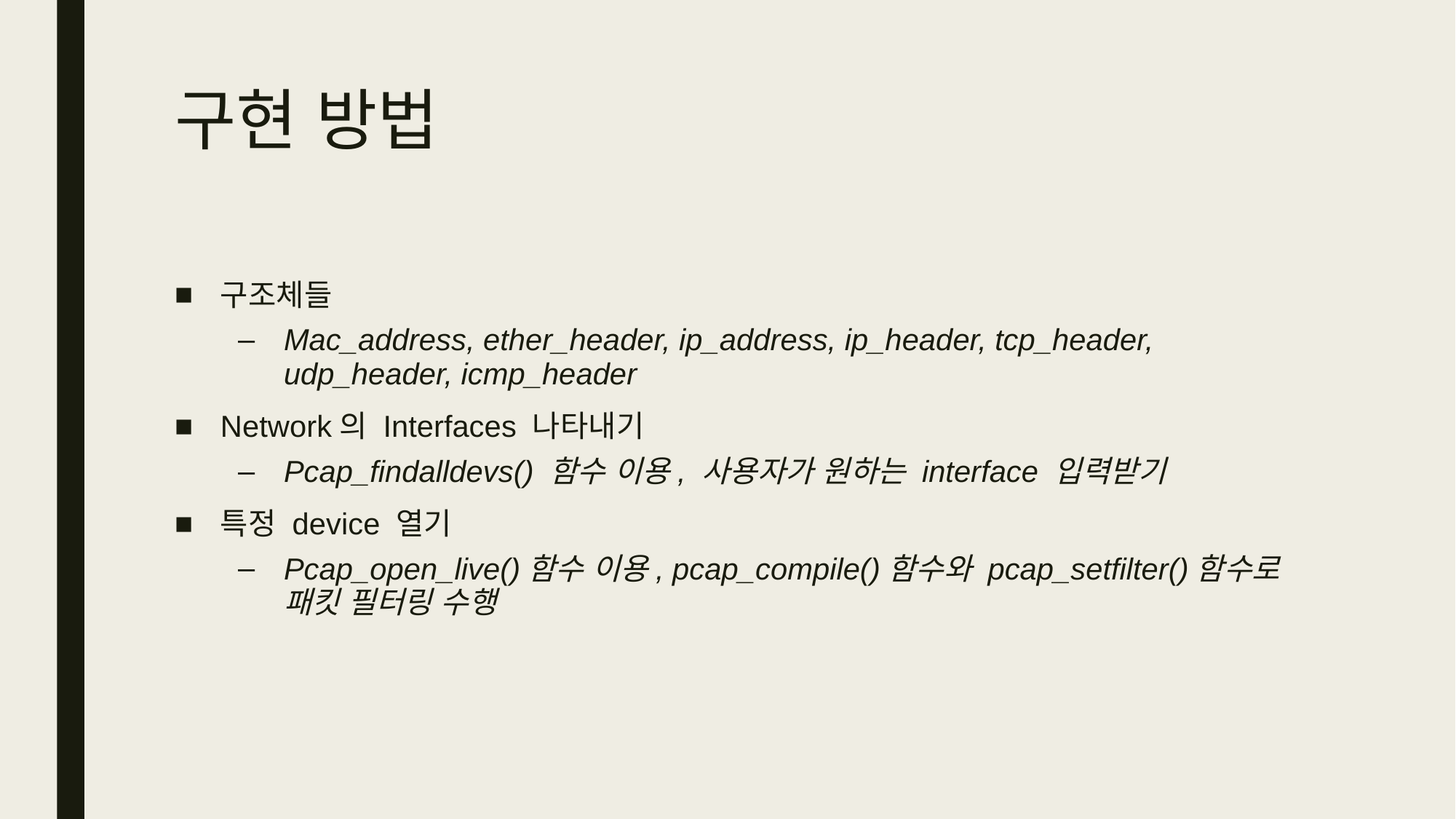

# 구현 방법
구조체들
Mac_address, ether_header, ip_address, ip_header, tcp_header, udp_header, icmp_header
Network의 Interfaces 나타내기
Pcap_findalldevs() 함수 이용, 사용자가 원하는 interface 입력받기
특정 device 열기
Pcap_open_live()함수 이용, pcap_compile()함수와 pcap_setfilter()함수로 패킷 필터링 수행